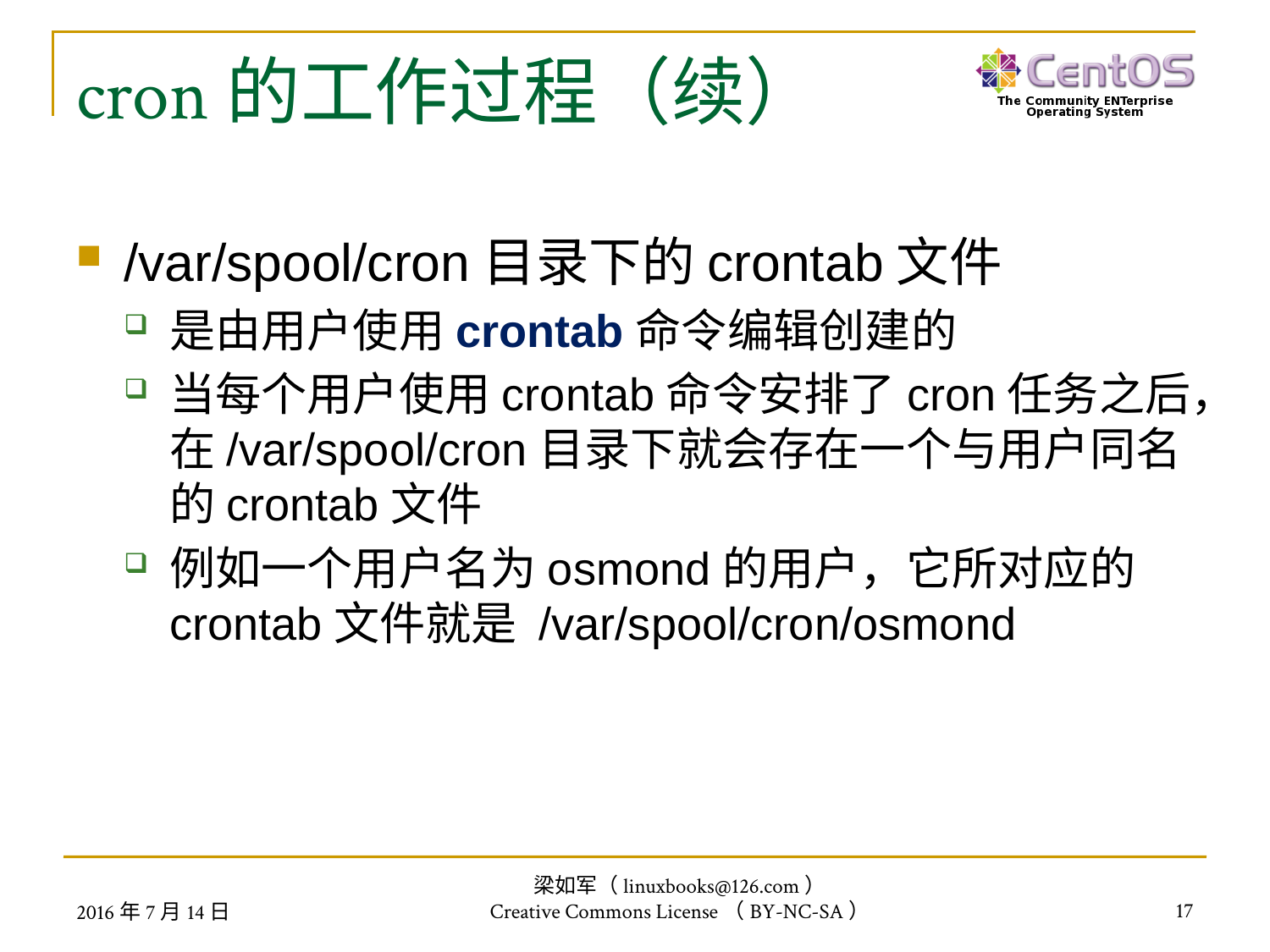

# cron的工作过程（续）
/var/spool/cron目录下的crontab文件
是由用户使用crontab命令编辑创建的
当每个用户使用crontab命令安排了cron任务之后，在/var/spool/cron目录下就会存在一个与用户同名的crontab文件
例如一个用户名为osmond的用户，它所对应的crontab文件就是 /var/spool/cron/osmond
梁如军（linuxbooks@126.com）
Creative Commons License（BY-NC-SA）
2016年7月14日
17